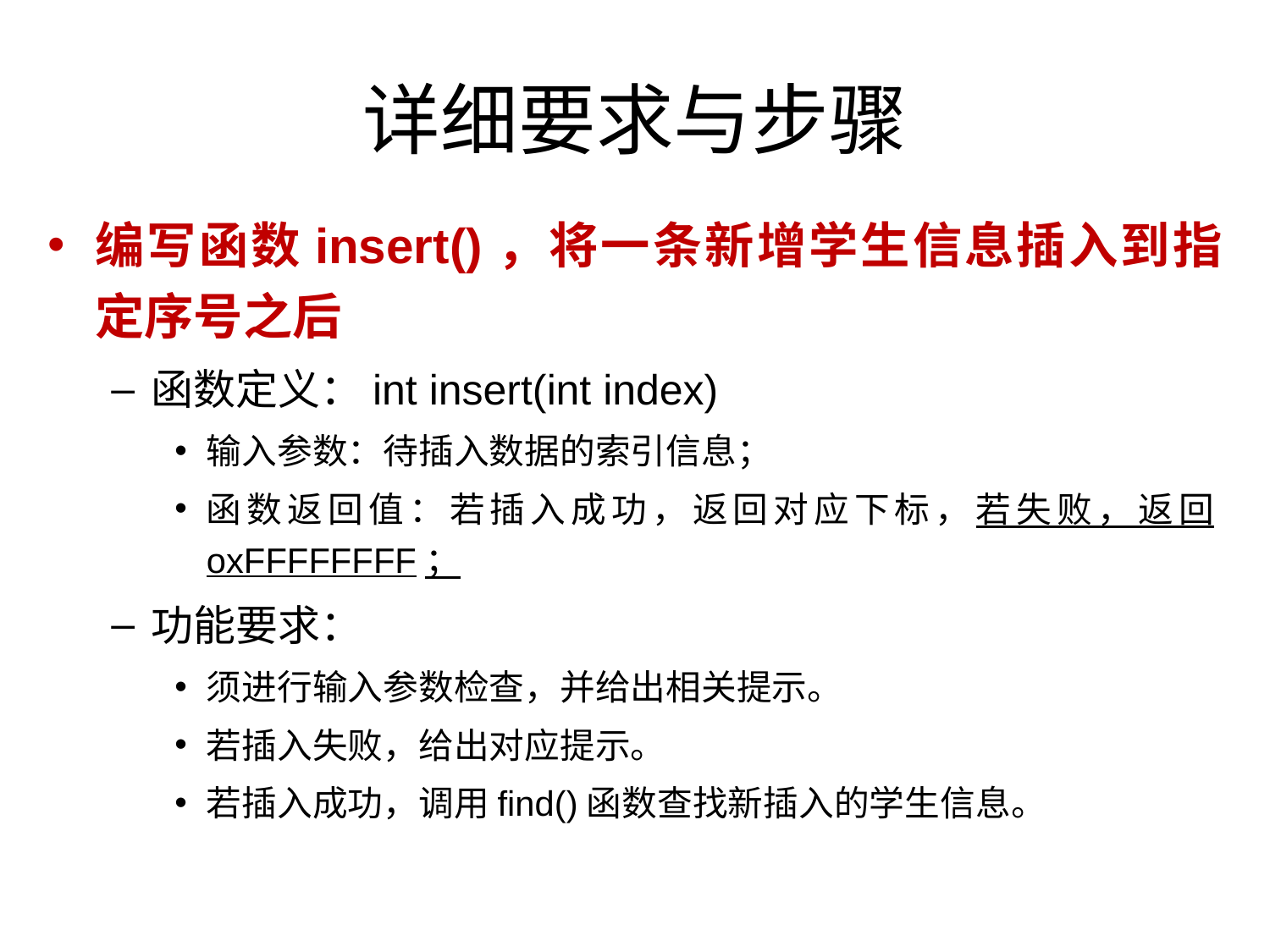

# 详细要求与步骤
编写函数insert()，将一条新增学生信息插入到指定序号之后
函数定义：int insert(int index)
输入参数：待插入数据的索引信息；
函数返回值：若插入成功，返回对应下标，若失败，返回oxFFFFFFFF；
功能要求：
须进行输入参数检查，并给出相关提示。
若插入失败，给出对应提示。
若插入成功，调用find()函数查找新插入的学生信息。